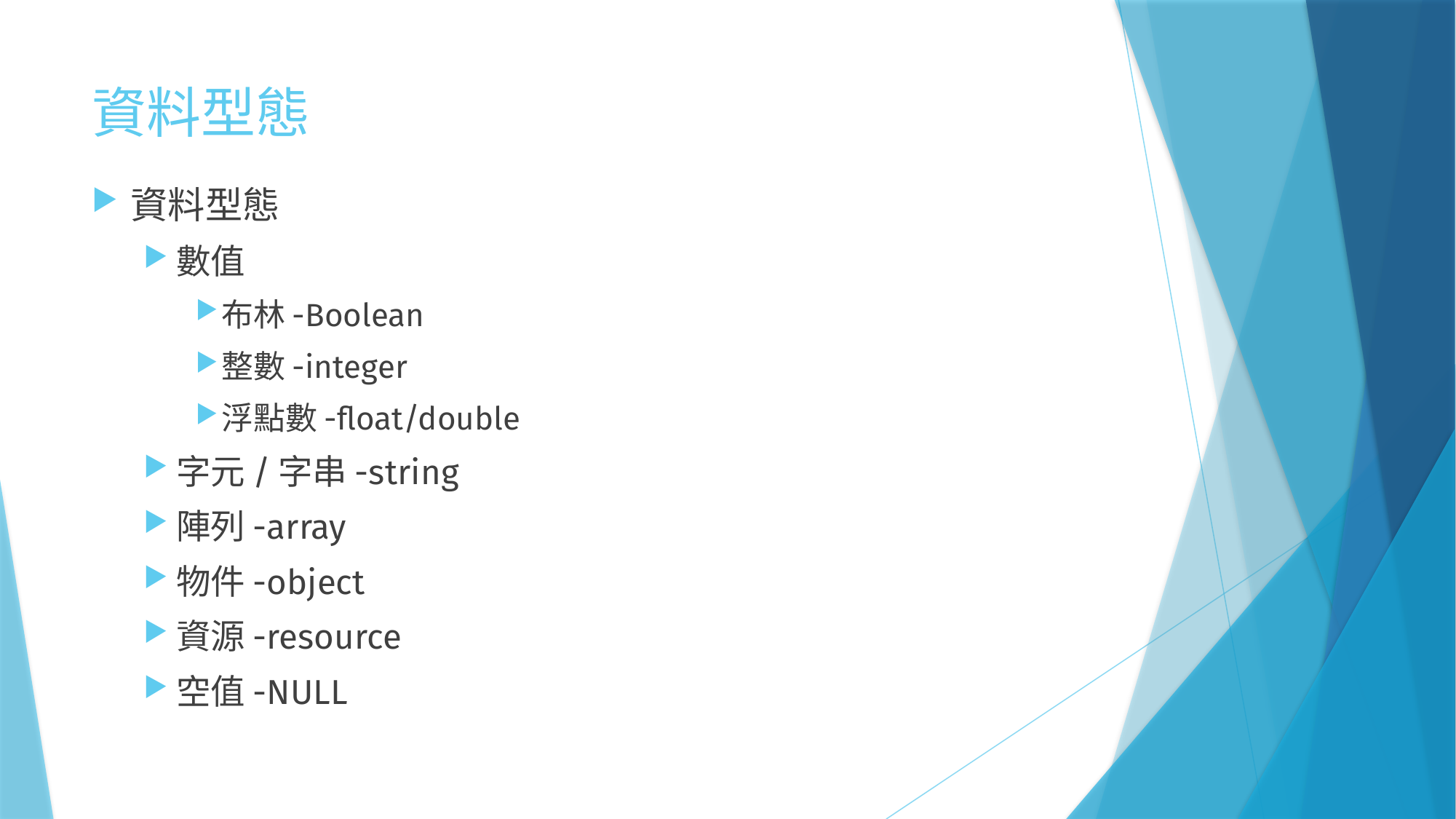

# 資料型態
資料型態
數值
布林-Boolean
整數-integer
浮點數-float/double
字元/字串-string
陣列-array
物件-object
資源-resource
空值-NULL